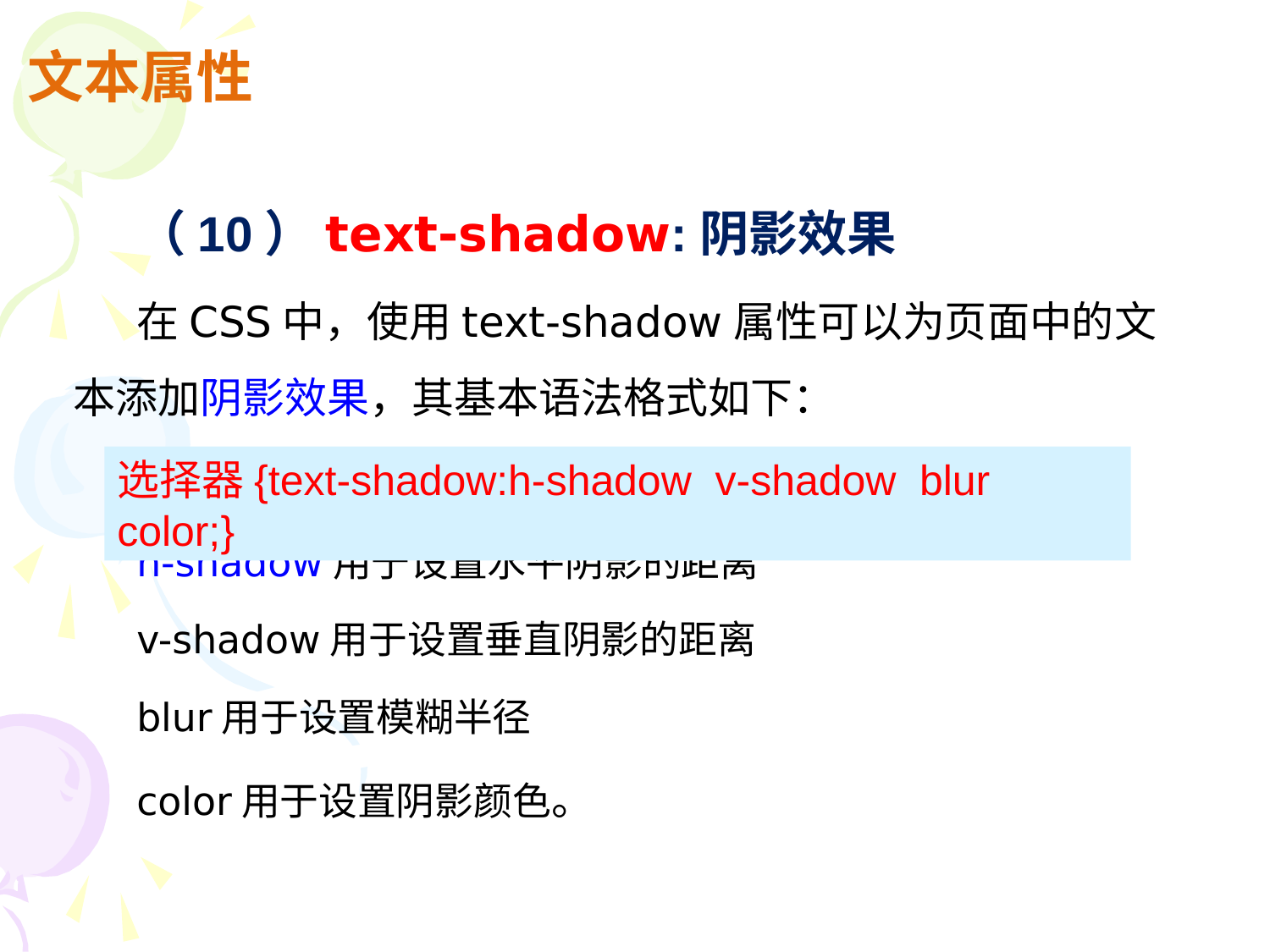

# 文本属性
（10）text-shadow:阴影效果
在CSS中，使用text-shadow属性可以为页面中的文本添加阴影效果，其基本语法格式如下：

h-shadow用于设置水平阴影的距离
v-shadow用于设置垂直阴影的距离
blur用于设置模糊半径
color用于设置阴影颜色。
选择器{text-shadow:h-shadow  v-shadow  blur  color;}